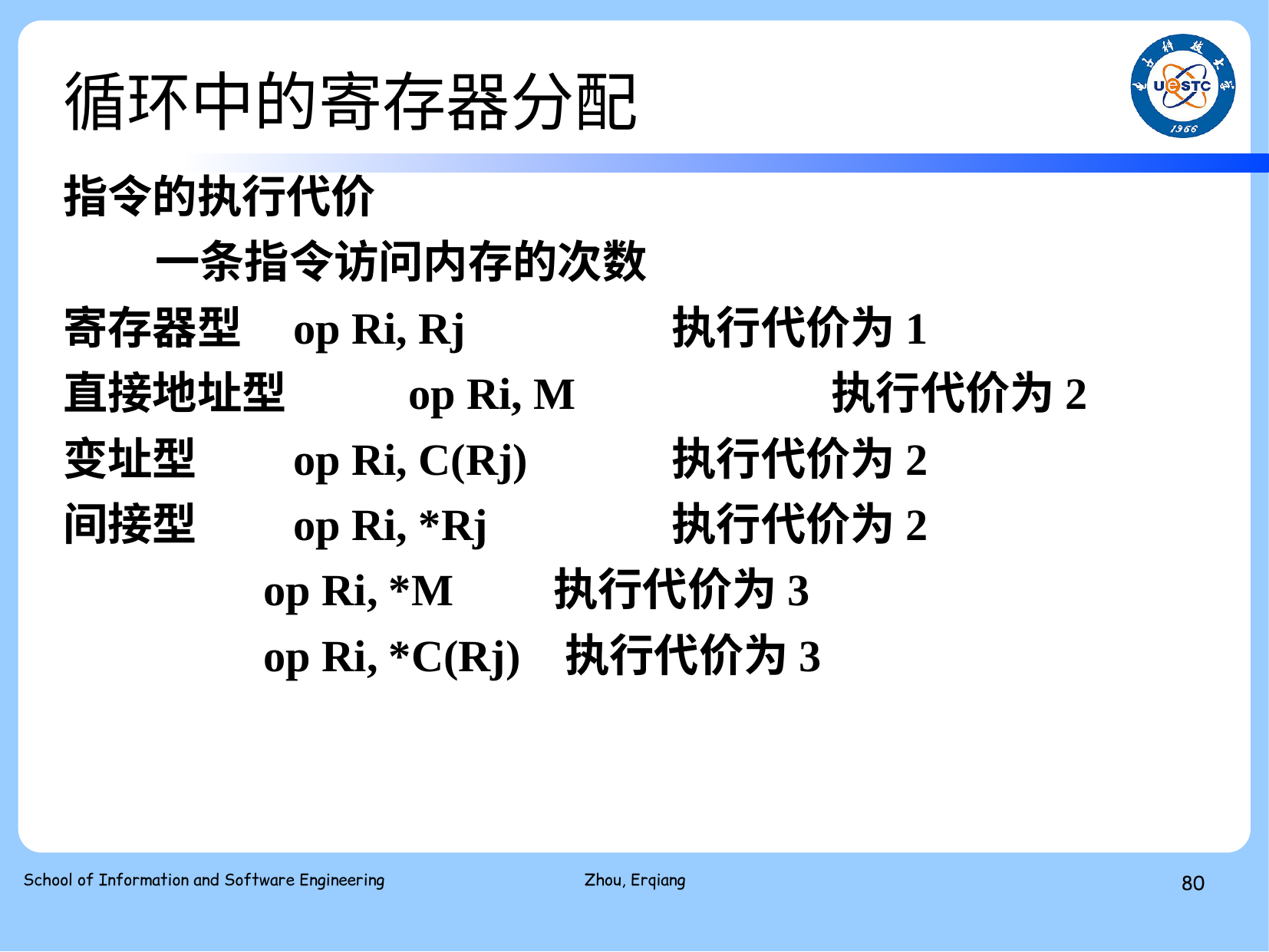

# 循环中的寄存器分配
指令的执行代价
        一条指令访问内存的次数
寄存器型    	op Ri, Rj  		  执行代价为1
直接地址型		op Ri, M		      执行代价为2
变址型      	op Ri, C(Rj)  	  执行代价为2
间接型      	op Ri, *Rj      	  执行代价为2
                  op Ri, *M        执行代价为3
                  op Ri, *C(Rj)   执行代价为3
 School of Information and Software Engineering
Zhou, Erqiang
80